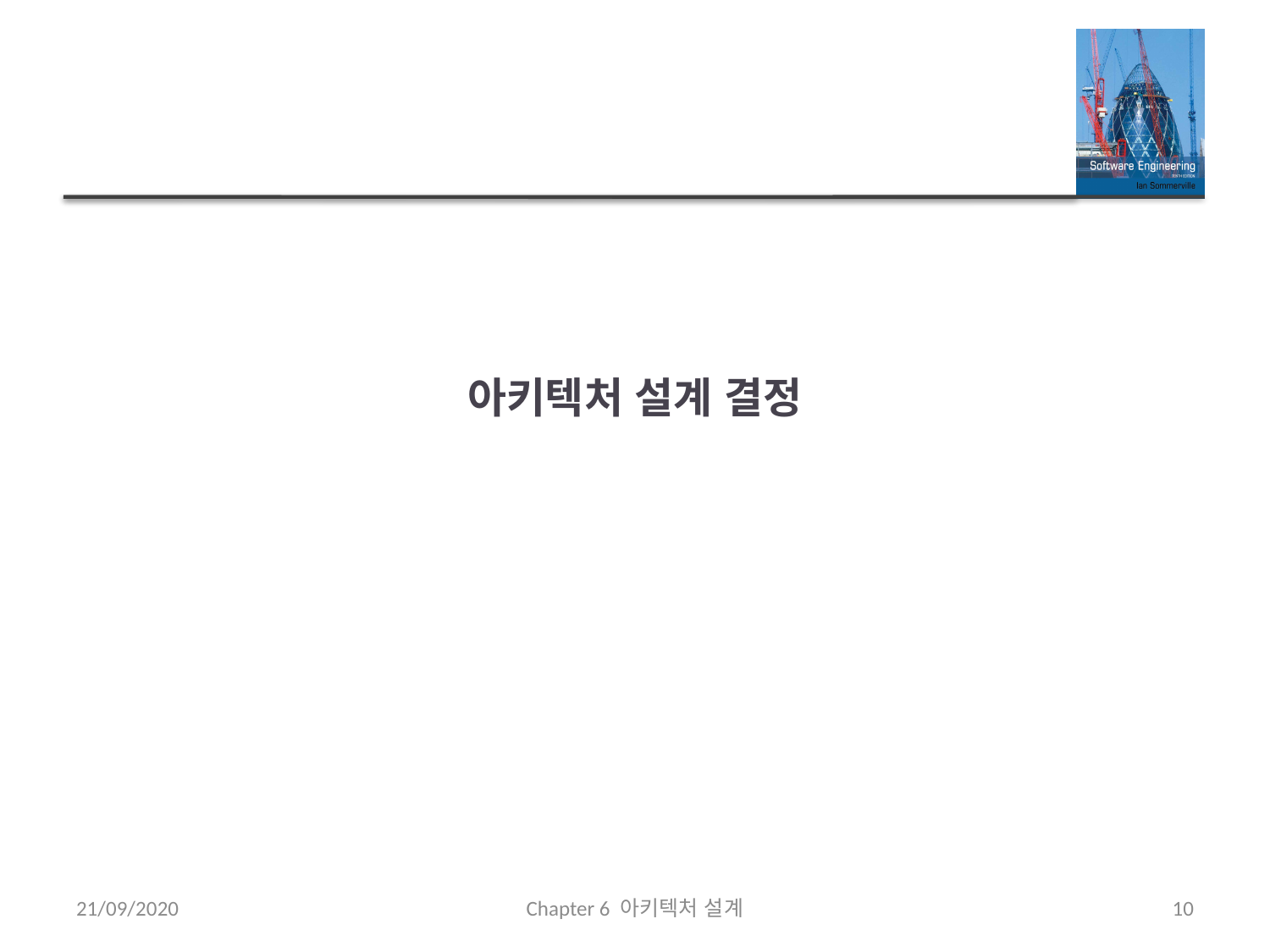

# 아키텍처 설계 결정
21/09/2020
Chapter 6 아키텍처 설계
10